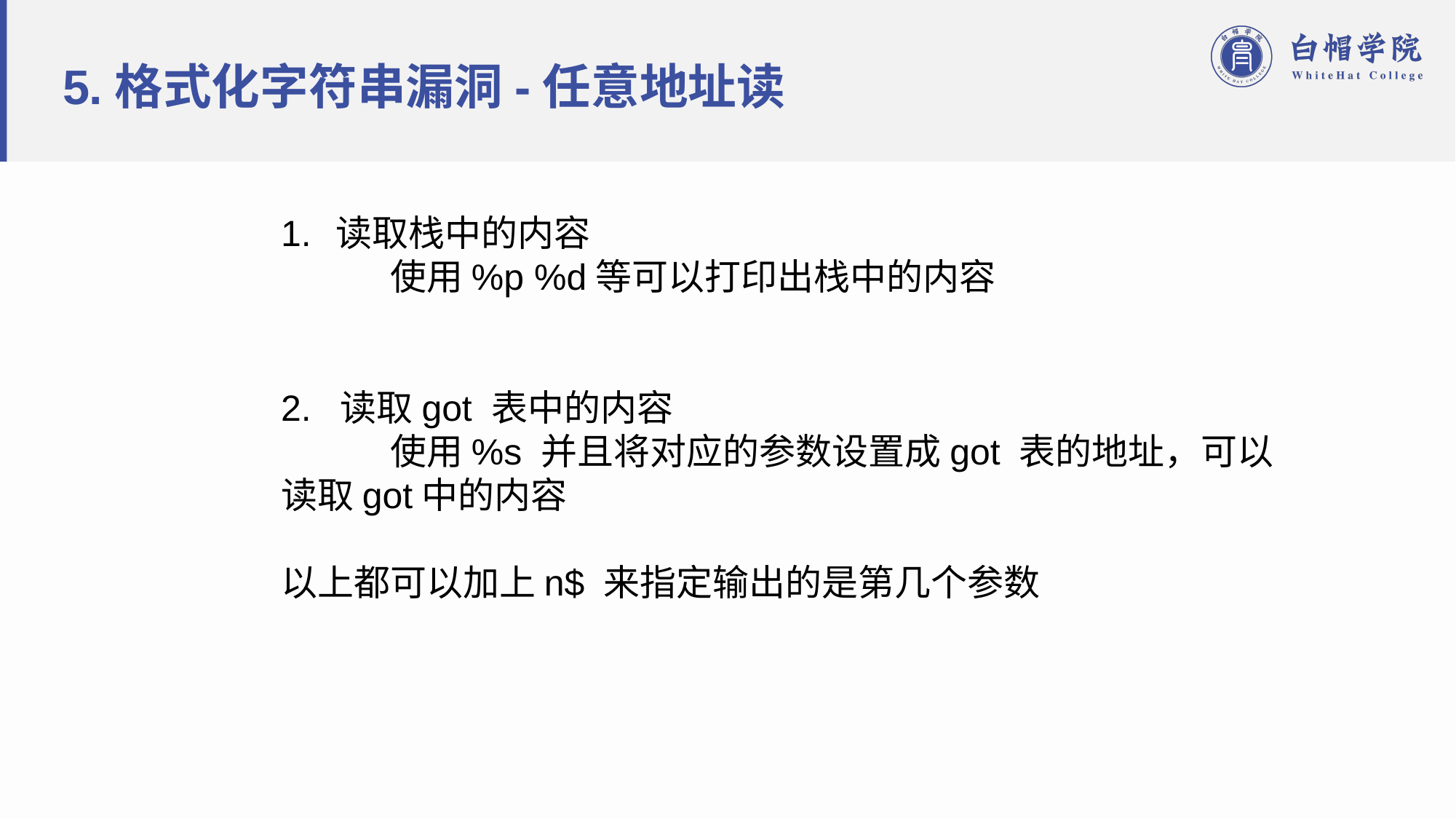

# 5.格式化字符串漏洞-任意地址读
读取栈中的内容
	使用%p %d等可以打印出栈中的内容

2.  读取got 表中的内容
	使用%s 并且将对应的参数设置成got 表的地址，可以读取got中的内容

以上都可以加上n$ 来指定输出的是第几个参数